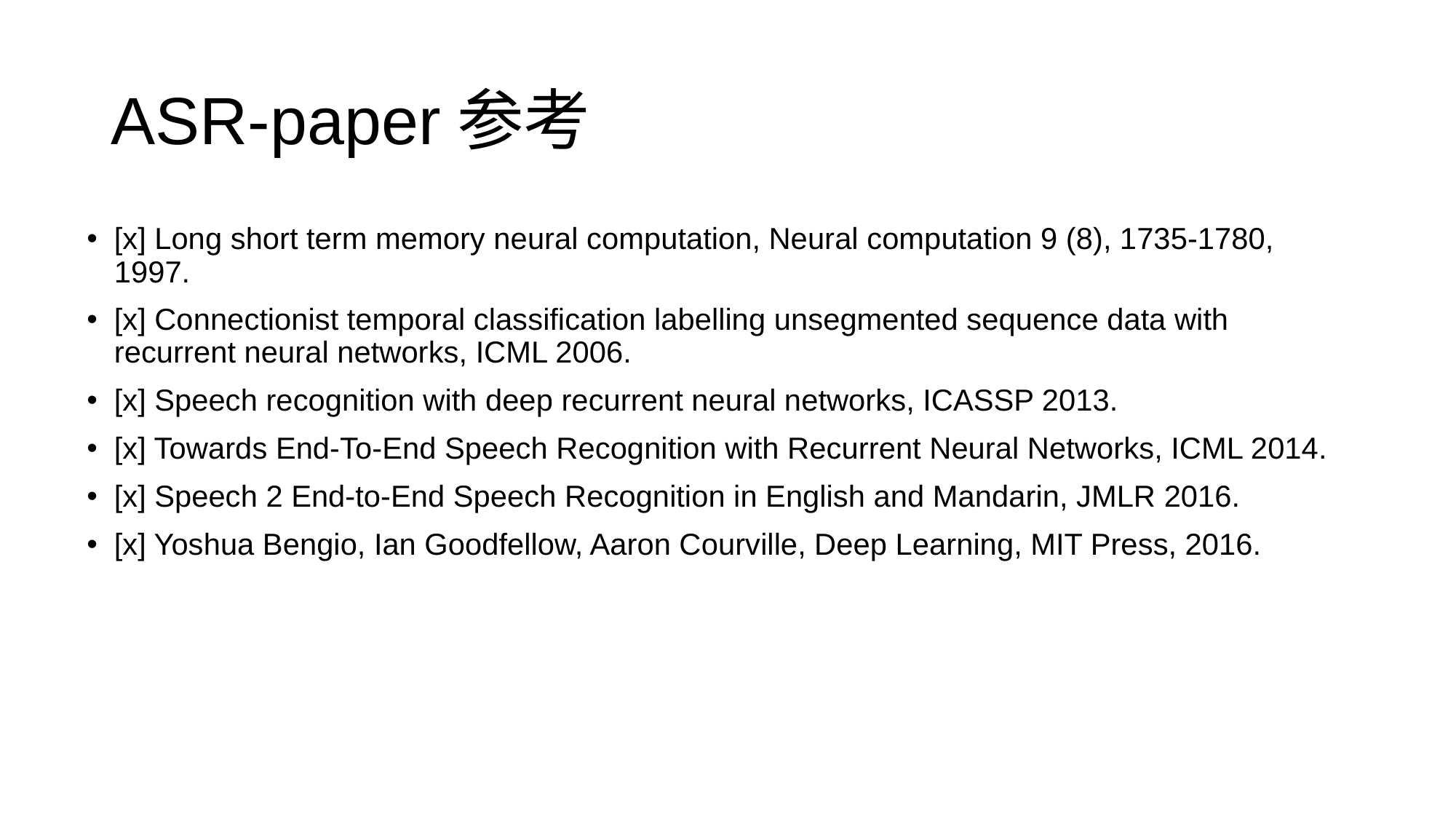

# ASR-paper参考
[x] Long short term memory neural computation, Neural computation 9 (8), 1735-1780, 1997.
[x] Connectionist temporal classification labelling unsegmented sequence data with recurrent neural networks, ICML 2006.
[x] Speech recognition with deep recurrent neural networks, ICASSP 2013.
[x] Towards End-To-End Speech Recognition with Recurrent Neural Networks, ICML 2014.
[x] Speech 2 End-to-End Speech Recognition in English and Mandarin, JMLR 2016.
[x] Yoshua Bengio, Ian Goodfellow, Aaron Courville, Deep Learning, MIT Press, 2016.